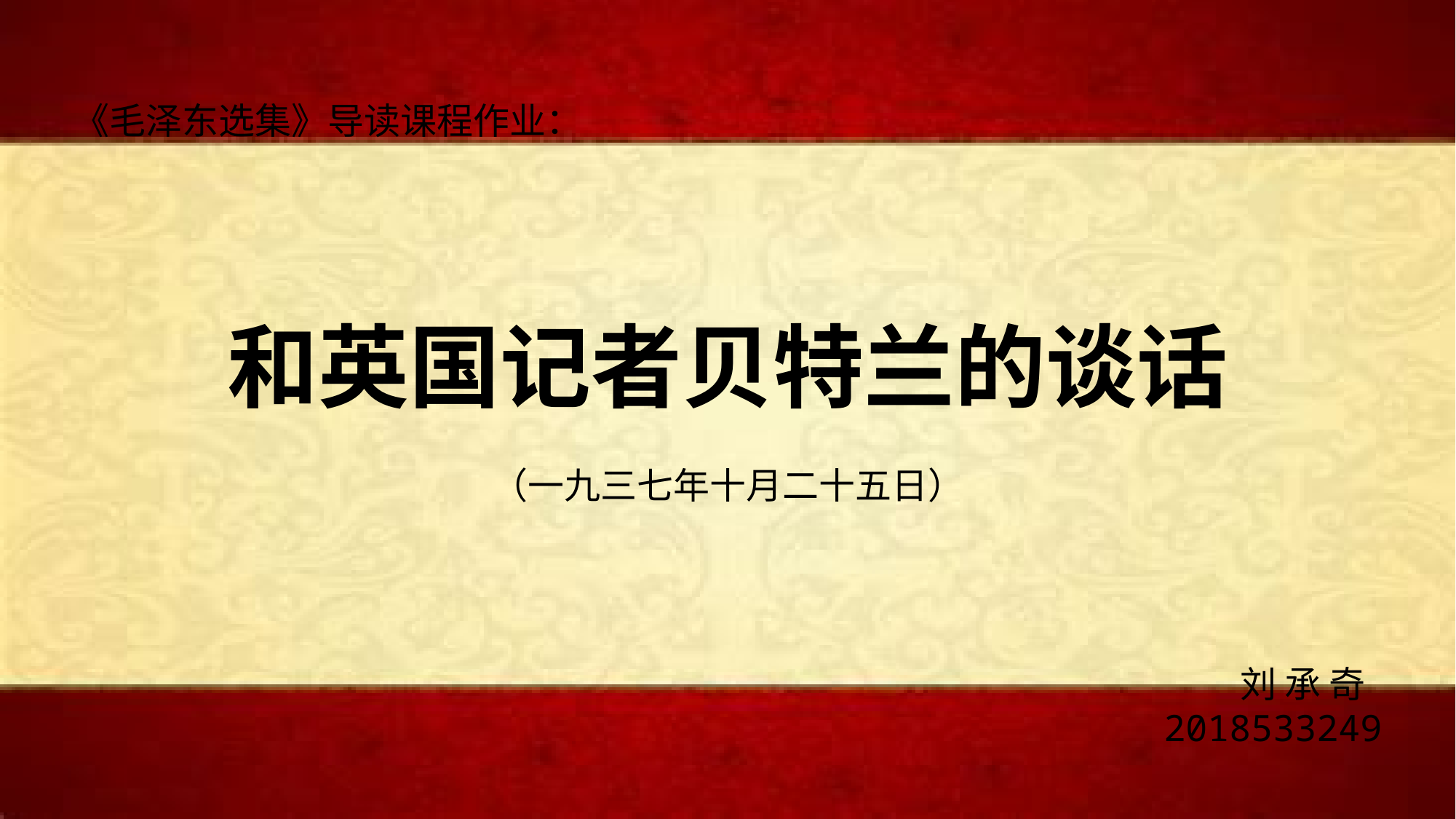

《毛泽东选集》导读课程作业：
和英国记者贝特兰的谈话

（一九三七年十月二十五日）
刘 承 奇
2018533249